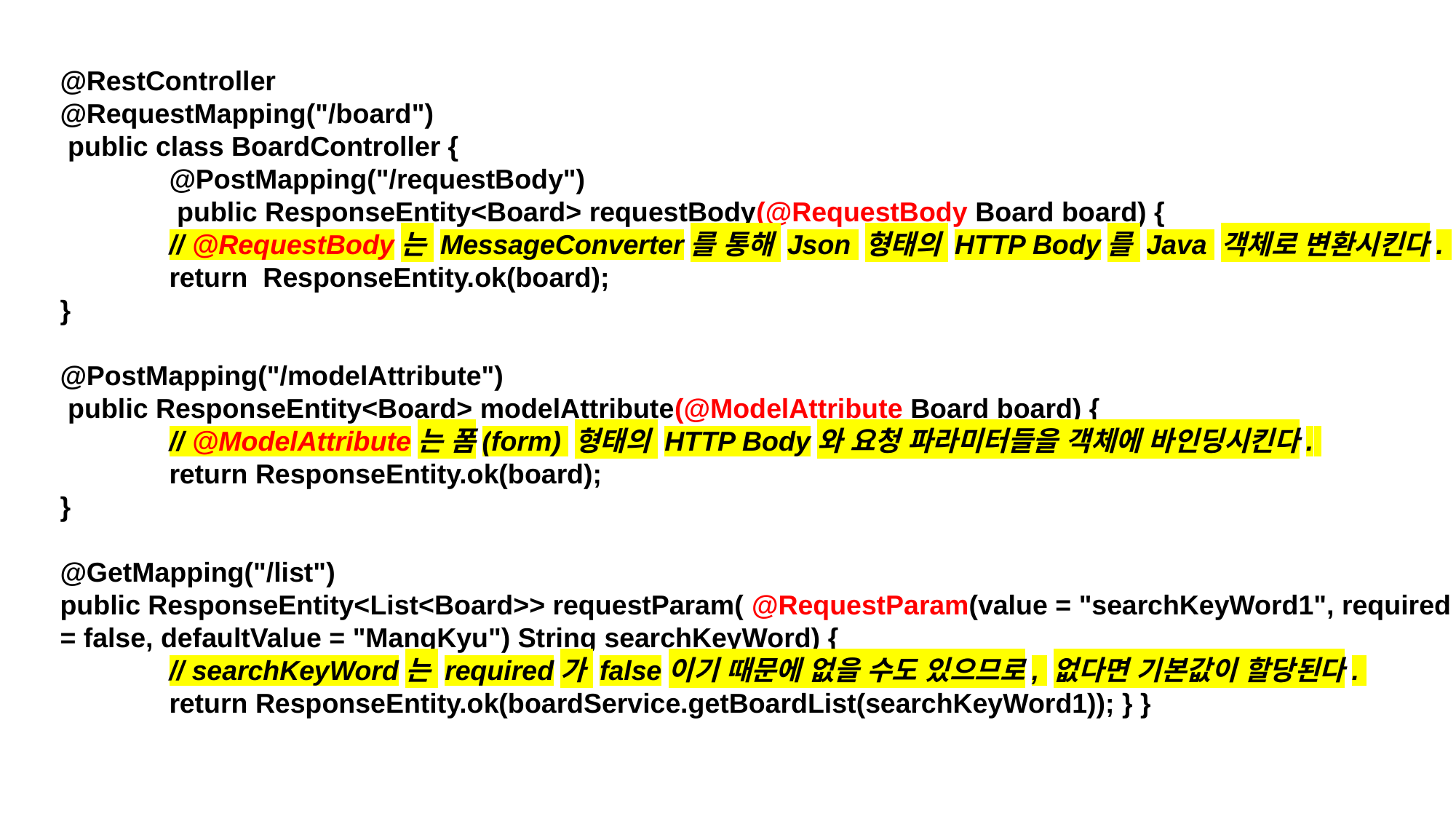

@RestController
@RequestMapping("/board")
 public class BoardController {
	@PostMapping("/requestBody")
	 public ResponseEntity<Board> requestBody(@RequestBody Board board) {
	// @RequestBody는 MessageConverter를 통해 Json 형태의 HTTP Body를 Java 객체로 변환시킨다.
	return  ResponseEntity.ok(board);
}

@PostMapping("/modelAttribute")
 public ResponseEntity<Board> modelAttribute(@ModelAttribute Board board) {
	// @ModelAttribute는 폼(form) 형태의 HTTP Body와 요청 파라미터들을 객체에 바인딩시킨다.
     	return ResponseEntity.ok(board);
}

@GetMapping("/list")
public ResponseEntity<List<Board>> requestParam( @RequestParam(value = "searchKeyWord1", required = false, defaultValue = "MangKyu") String searchKeyWord) {
	// searchKeyWord는 required가 false이기 때문에 없을 수도 있으므로, 없다면 기본값이 할당된다.
	return ResponseEntity.ok(boardService.getBoardList(searchKeyWord1)); } }